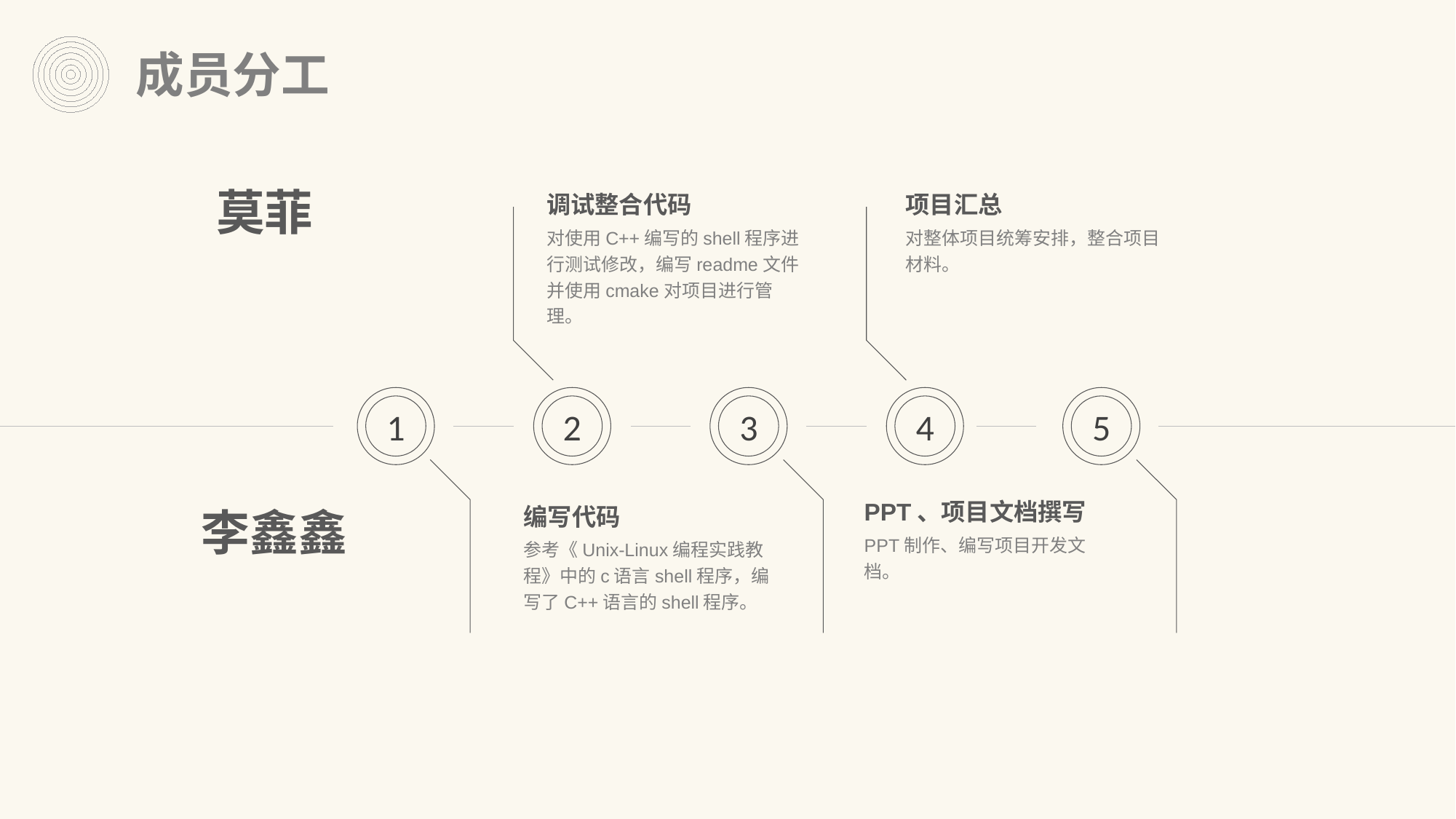

成员分工
莫菲
调试整合代码
对使用C++编写的shell程序进行测试修改，编写readme文件并使用cmake对项目进行管理。
项目汇总
对整体项目统筹安排，整合项目材料。

1

2

3

4

5

李鑫鑫

PPT、项目文档撰写
PPT制作、编写项目开发文档。
编写代码
参考《Unix-Linux编程实践教程》中的c语言shell程序，编写了C++语言的shell程序。